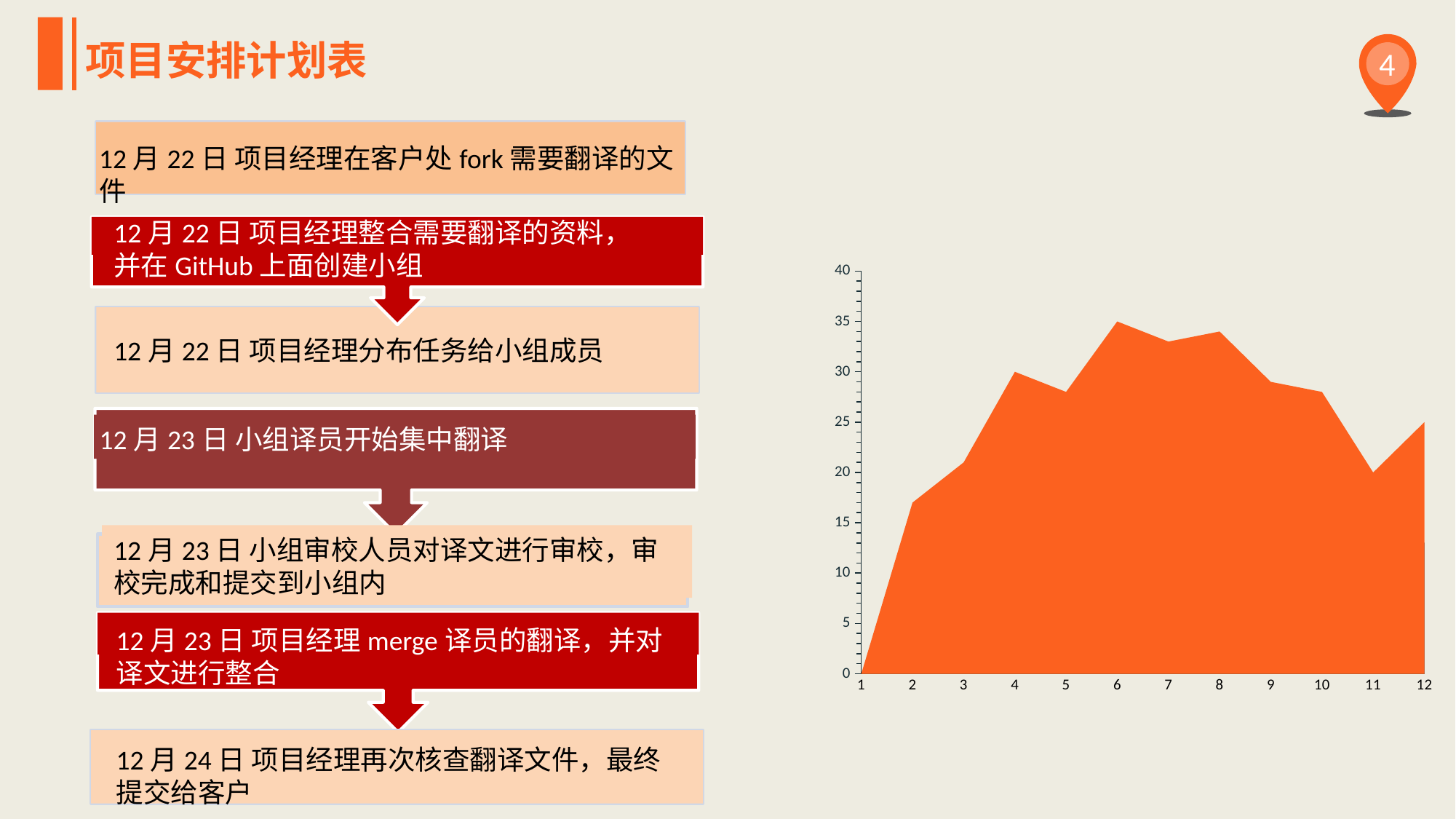

项目安排计划表
4

12月22日 项目经理在客户处fork需要翻译的文件
12月22日 项目经理整合需要翻译的资料，并在GitHub上面创建小组

### Chart

| Category |  |  |  |
|---|---|---|---|

12月22日 项目经理分布任务给小组成员

12月23日 小组译员开始集中翻译

12月23日 小组审校人员对译文进行审校，审校完成和提交到小组内

12月23日 项目经理merge译员的翻译，并对译文进行整合

12月24日 项目经理再次核查翻译文件，最终提交给客户